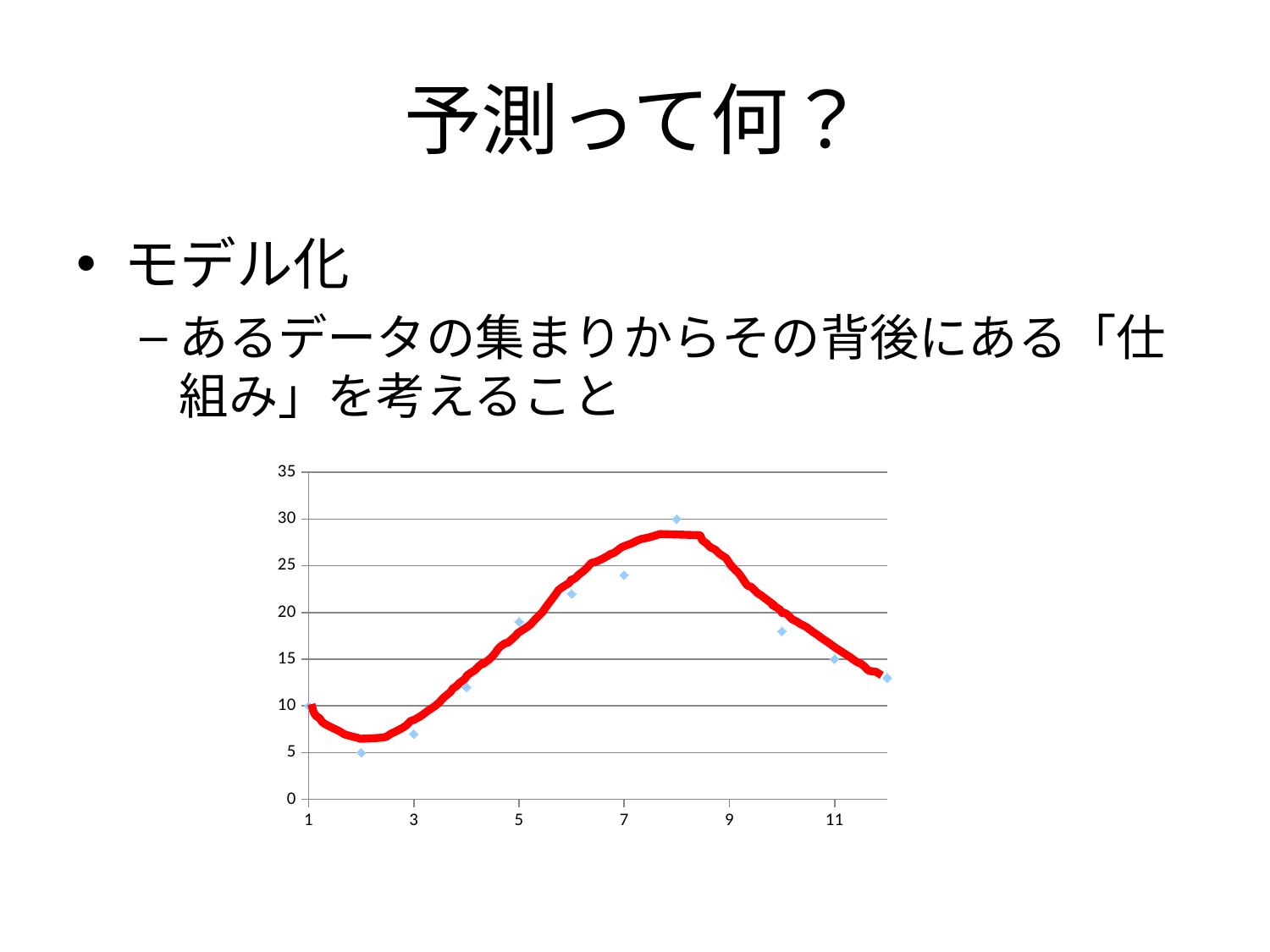

# 予測って何？
モデル化
あるデータの集まりからその背後にある「仕組み」を考えること

### Chart

| Category |  |
|---|---|